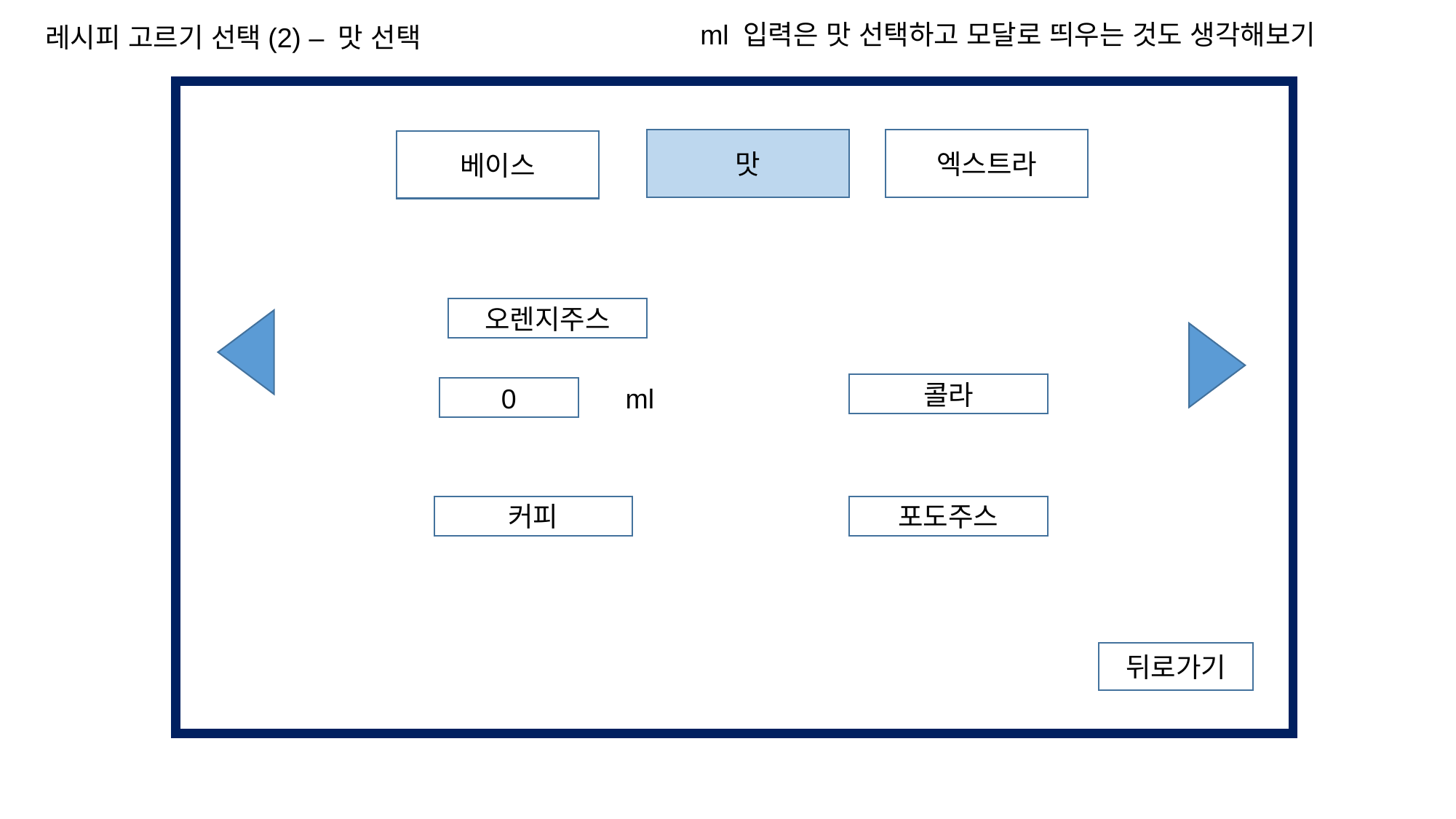

ml 입력은 맛 선택하고 모달로 띄우는 것도 생각해보기
레시피 고르기 선택(2) – 맛 선택

엑스트라
맛
베이스
오렌지주스

콜라
0
ml
커피
포도주스
뒤로가기